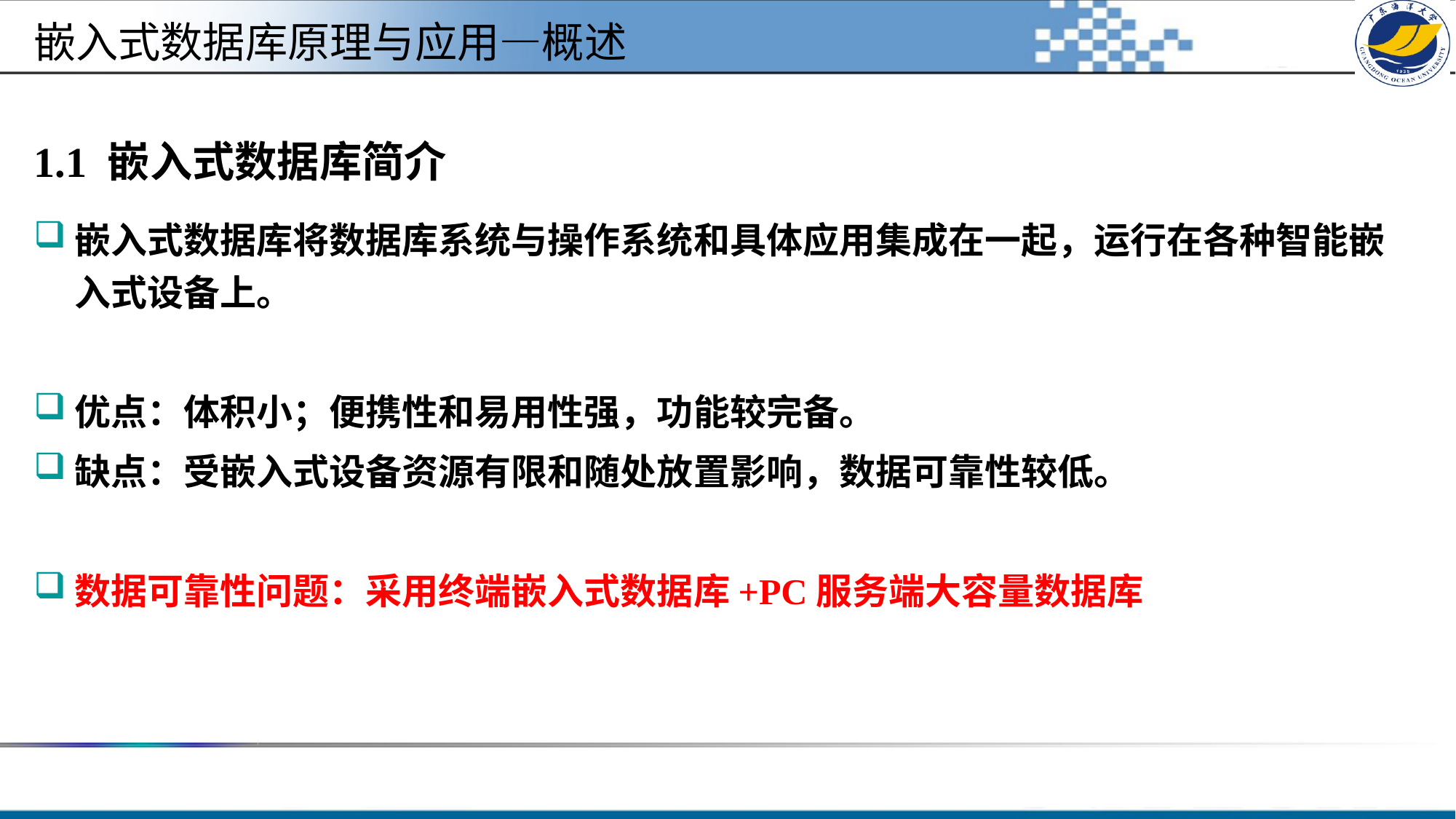

#
嵌入式数据库原理与应用—概述
1.1 嵌入式数据库简介
嵌入式数据库将数据库系统与操作系统和具体应用集成在一起，运行在各种智能嵌入式设备上。

优点：体积小；便携性和易用性强，功能较完备。
缺点：受嵌入式设备资源有限和随处放置影响，数据可靠性较低。

数据可靠性问题：采用终端嵌入式数据库+PC服务端大容量数据库